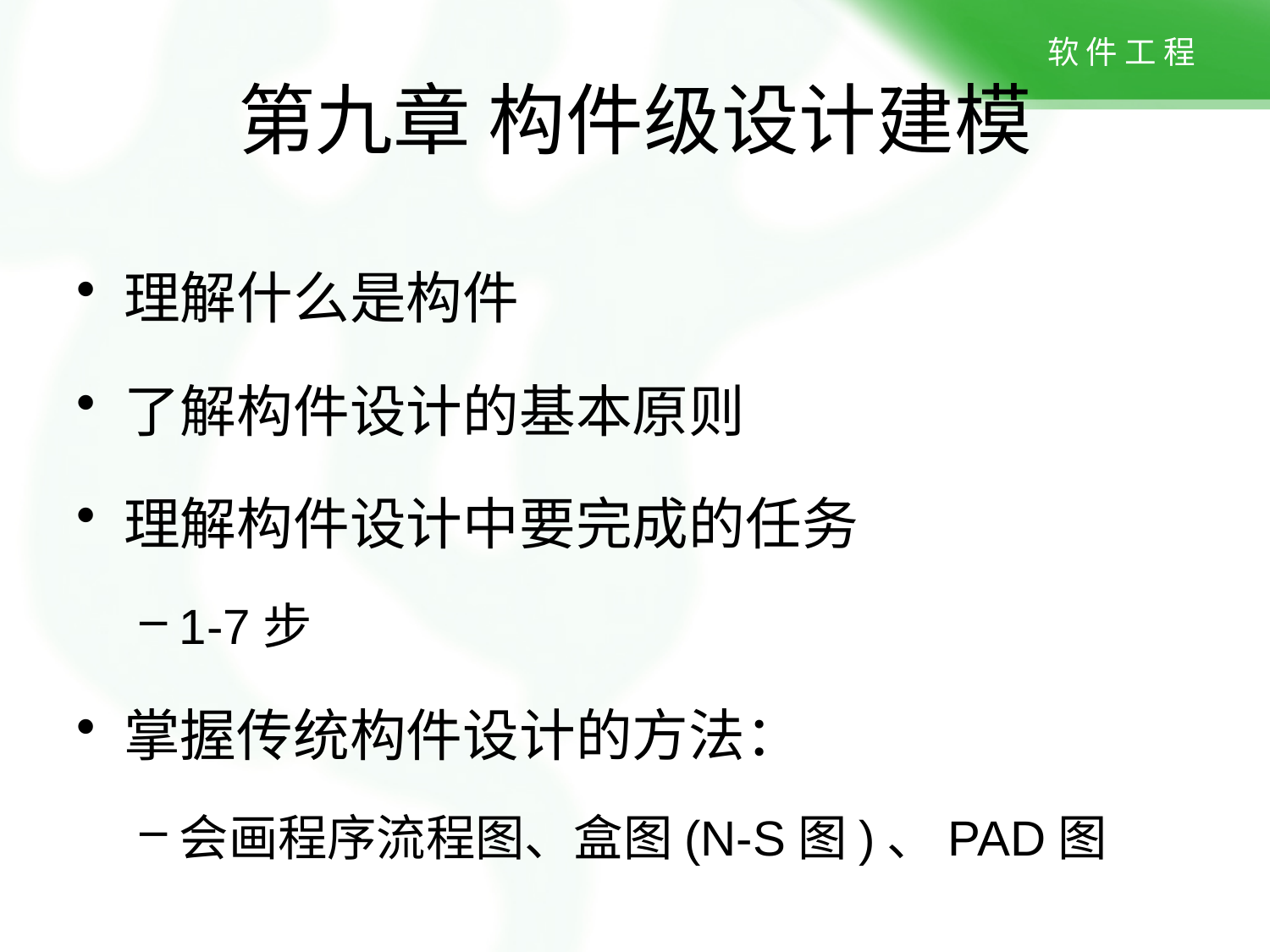

# 第九章 构件级设计建模
理解什么是构件
了解构件设计的基本原则
理解构件设计中要完成的任务
1-7步
掌握传统构件设计的方法：
会画程序流程图、盒图(N-S图)、PAD图